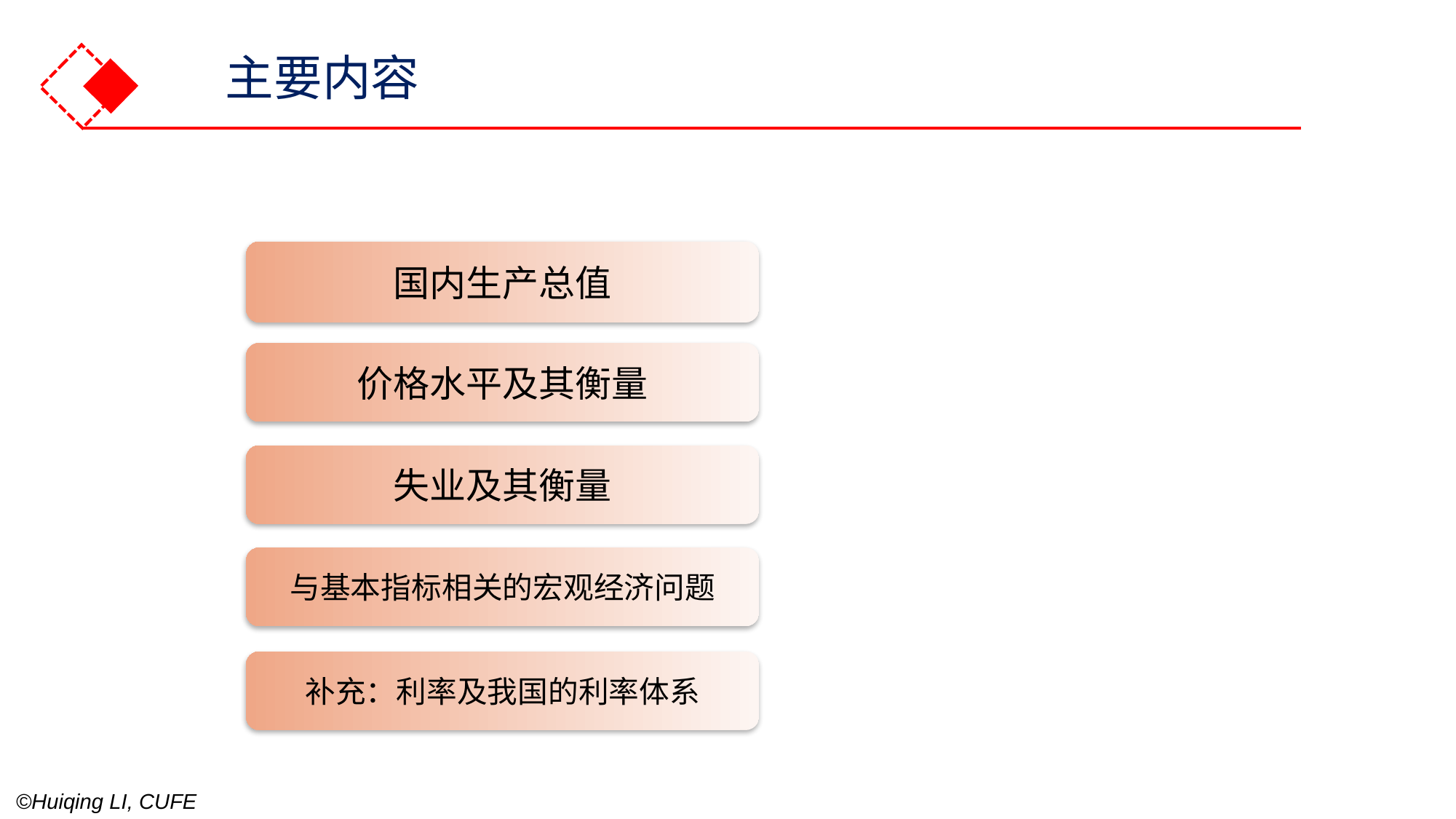

主要内容

国内生产总值
价格水平及其衡量
失业及其衡量
与基本指标相关的宏观经济问题
补充：利率及我国的利率体系